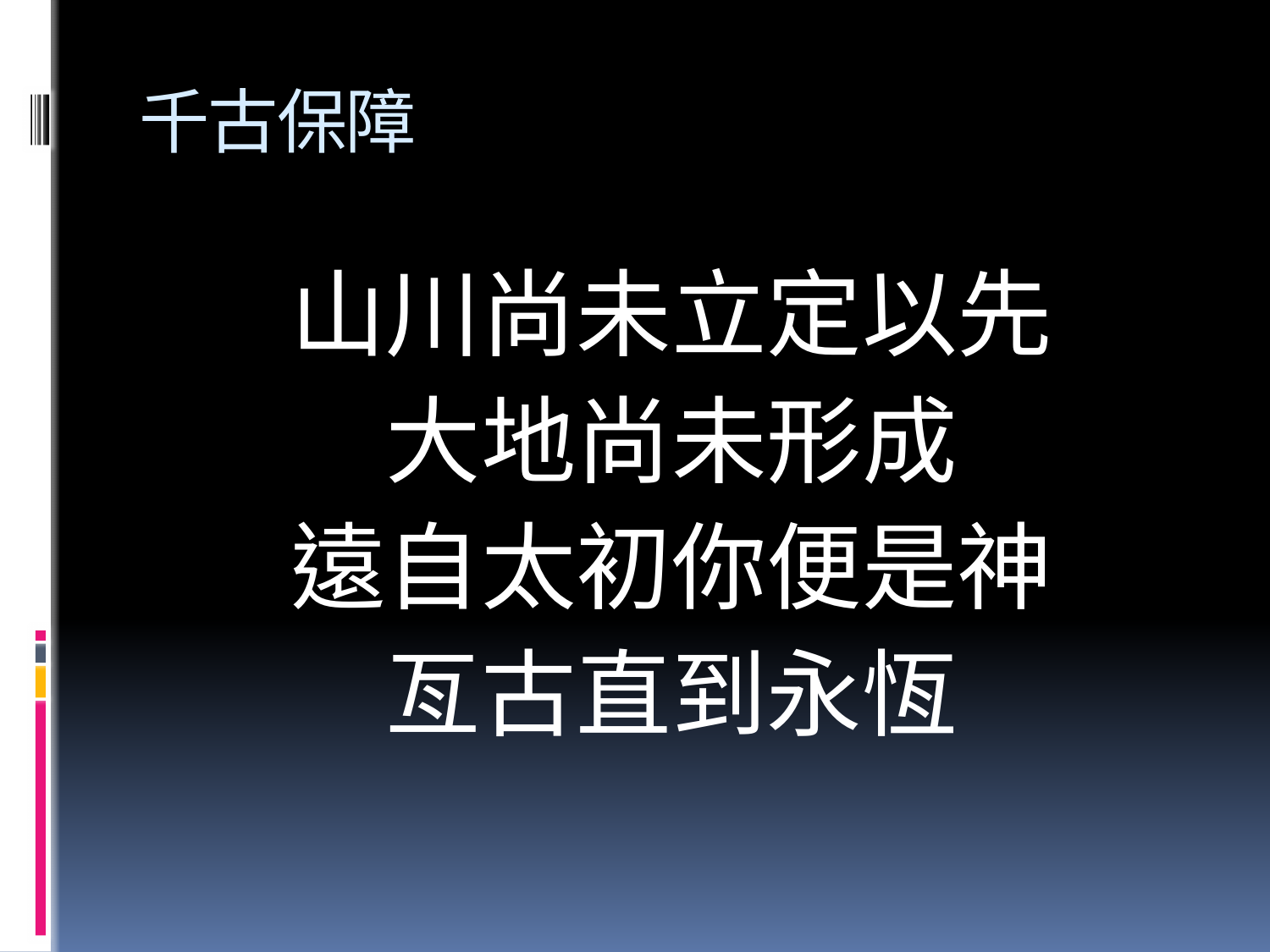

# 千古保障
山川尚未立定以先
大地尚未形成
遠自太初你便是神
亙古直到永恆